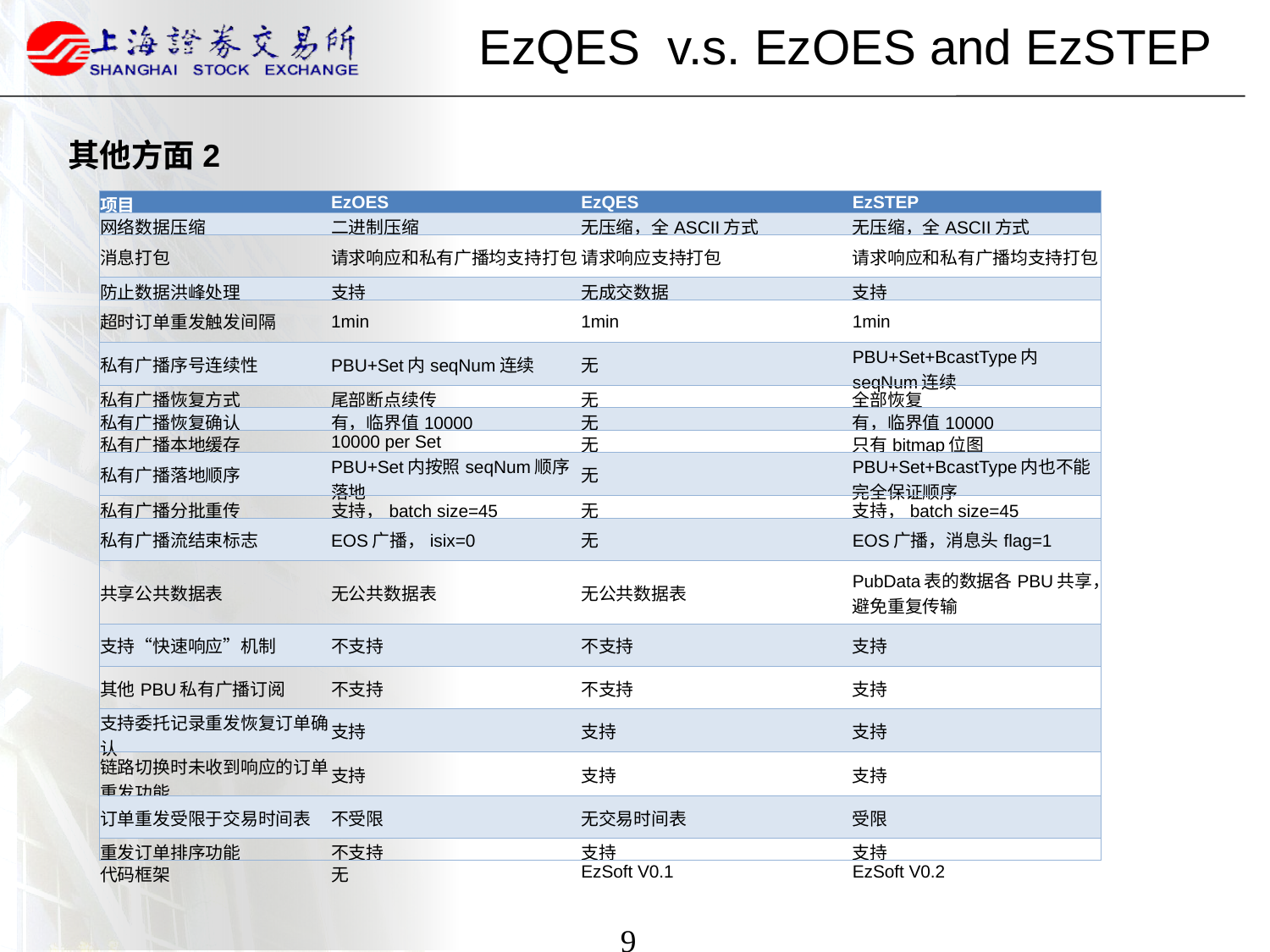

# EzQES  v.s. EzOES and EzSTEP
其他方面2
| 项目 | EzOES | EzQES | EzSTEP |
| --- | --- | --- | --- |
| 网络数据压缩 | 二进制压缩 | 无压缩，全ASCII方式 | 无压缩，全ASCII方式 |
| 消息打包 | 请求响应和私有广播均支持打包 | 请求响应支持打包 | 请求响应和私有广播均支持打包 |
| 防止数据洪峰处理 | 支持 | 无成交数据 | 支持 |
| 超时订单重发触发间隔 | 1min | 1min | 1min |
| 私有广播序号连续性 | PBU+Set内seqNum连续 | 无 | PBU+Set+BcastType内seqNum连续 |
| 私有广播恢复方式 | 尾部断点续传 | 无 | 全部恢复 |
| 私有广播恢复确认 | 有，临界值10000 | 无 | 有，临界值10000 |
| 私有广播本地缓存 | 10000 per Set | 无 | 只有bitmap位图 |
| 私有广播落地顺序 | PBU+Set内按照seqNum顺序落地 | 无 | PBU+Set+BcastType内也不能完全保证顺序 |
| 私有广播分批重传 | 支持，batch size=45 | 无 | 支持，batch size=45 |
| 私有广播流结束标志 | EOS广播，isix=0 | 无 | EOS广播，消息头flag=1 |
| 共享公共数据表 | 无公共数据表 | 无公共数据表 | PubData表的数据各PBU共享，避免重复传输 |
| 支持“快速响应”机制 | 不支持 | 不支持 | 支持 |
| 其他PBU私有广播订阅 | 不支持 | 不支持 | 支持 |
| 支持委托记录重发恢复订单确认 | 支持 | 支持 | 支持 |
| 链路切换时未收到响应的订单重发功能 | 支持 | 支持 | 支持 |
| 订单重发受限于交易时间表 | 不受限 | 无交易时间表 | 受限 |
| 重发订单排序功能 | 不支持 | 支持 | 支持 |
| 代码框架 | 无 | EzSoft V0.1 | EzSoft V0.2 |
9